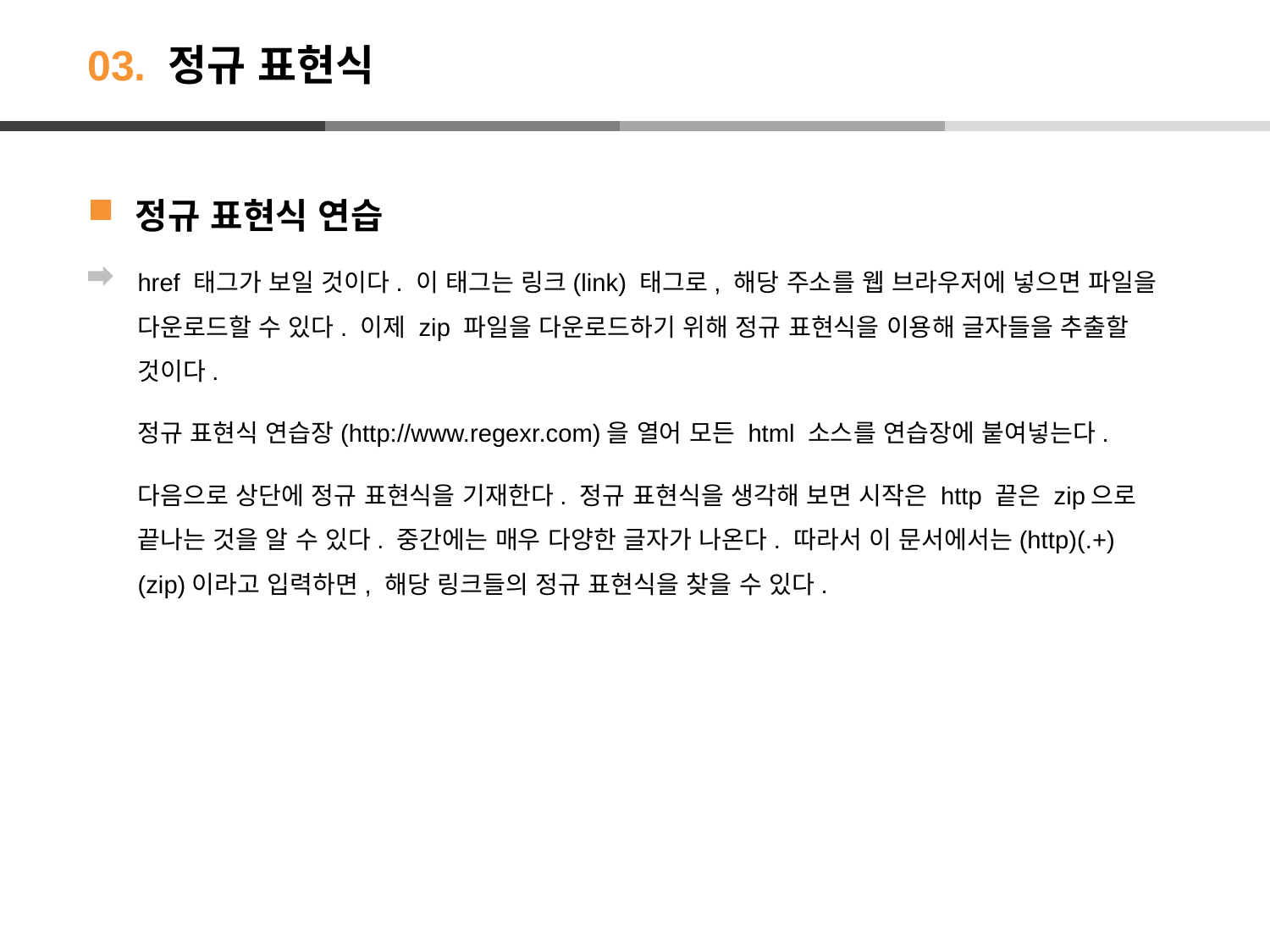

# 03. 정규 표현식
정규 표현식 연습
href 태그가 보일 것이다. 이 태그는 링크(link) 태그로, 해당 주소를 웹 브라우저에 넣으면 파일을 다운로드할 수 있다. 이제 zip 파일을 다운로드하기 위해 정규 표현식을 이용해 글자들을 추출할 것이다.
정규 표현식 연습장(http://www.regexr.com)을 열어 모든 html 소스를 연습장에 붙여넣는다.
다음으로 상단에 정규 표현식을 기재한다. 정규 표현식을 생각해 보면 시작은 http 끝은 zip으로 끝나는 것을 알 수 있다. 중간에는 매우 다양한 글자가 나온다. 따라서 이 문서에서는(http)(.+)(zip)이라고 입력하면, 해당 링크들의 정규 표현식을 찾을 수 있다.